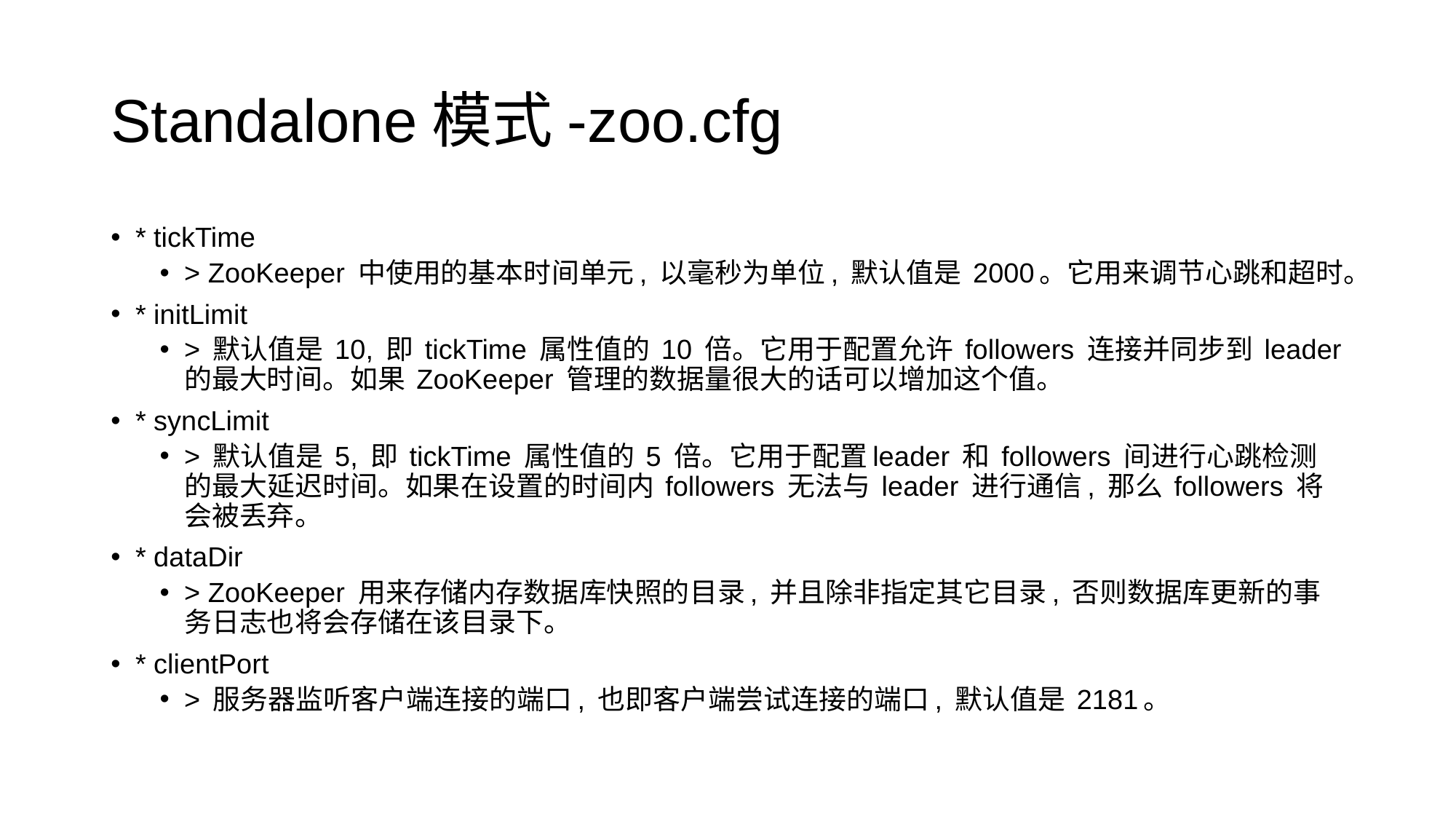

# Standalone模式-zoo.cfg
* tickTime
> ZooKeeper 中使用的基本时间单元, 以毫秒为单位, 默认值是 2000。它用来调节心跳和超时。
* initLimit
> 默认值是 10, 即 tickTime 属性值的 10 倍。它用于配置允许 followers 连接并同步到 leader 的最大时间。如果 ZooKeeper 管理的数据量很大的话可以增加这个值。
* syncLimit
> 默认值是 5, 即 tickTime 属性值的 5 倍。它用于配置leader 和 followers 间进行心跳检测的最大延迟时间。如果在设置的时间内 followers 无法与 leader 进行通信, 那么 followers 将会被丢弃。
* dataDir
> ZooKeeper 用来存储内存数据库快照的目录, 并且除非指定其它目录, 否则数据库更新的事务日志也将会存储在该目录下。
* clientPort
> 服务器监听客户端连接的端口, 也即客户端尝试连接的端口, 默认值是 2181。